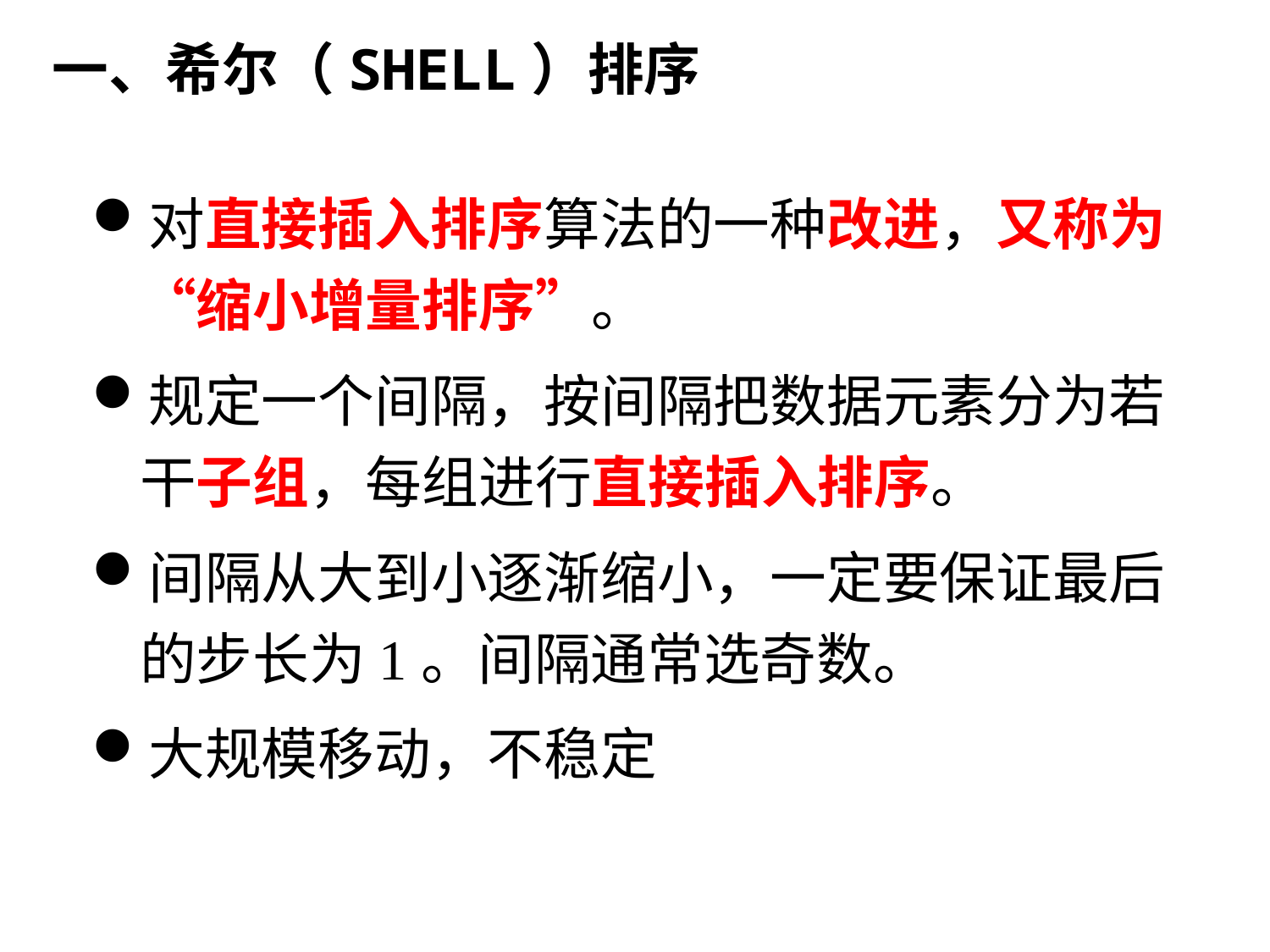

# 一、希尔（Shell）排序
对直接插入排序算法的一种改进，又称为“缩小增量排序”。
规定一个间隔，按间隔把数据元素分为若干子组，每组进行直接插入排序。
间隔从大到小逐渐缩小，一定要保证最后的步长为1。间隔通常选奇数。
大规模移动，不稳定